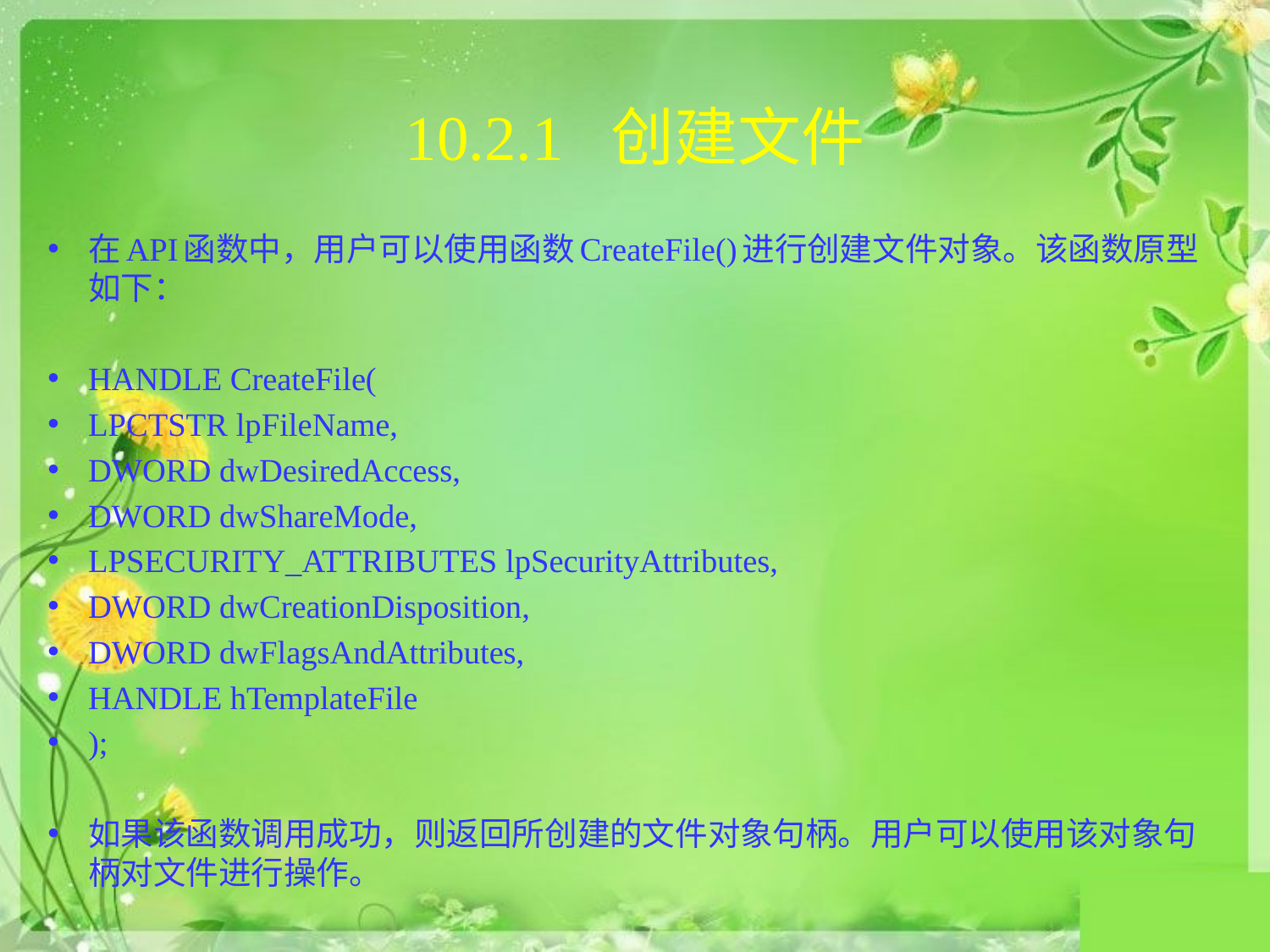

# 10.2.1  创建文件
在API函数中，用户可以使用函数CreateFile()进行创建文件对象。该函数原型如下：

HANDLE CreateFile(
LPCTSTR lpFileName,
DWORD dwDesiredAccess,
DWORD dwShareMode,
LPSECURITY_ATTRIBUTES lpSecurityAttributes,
DWORD dwCreationDisposition,
DWORD dwFlagsAndAttributes,
HANDLE hTemplateFile
);

如果该函数调用成功，则返回所创建的文件对象句柄。用户可以使用该对象句柄对文件进行操作。